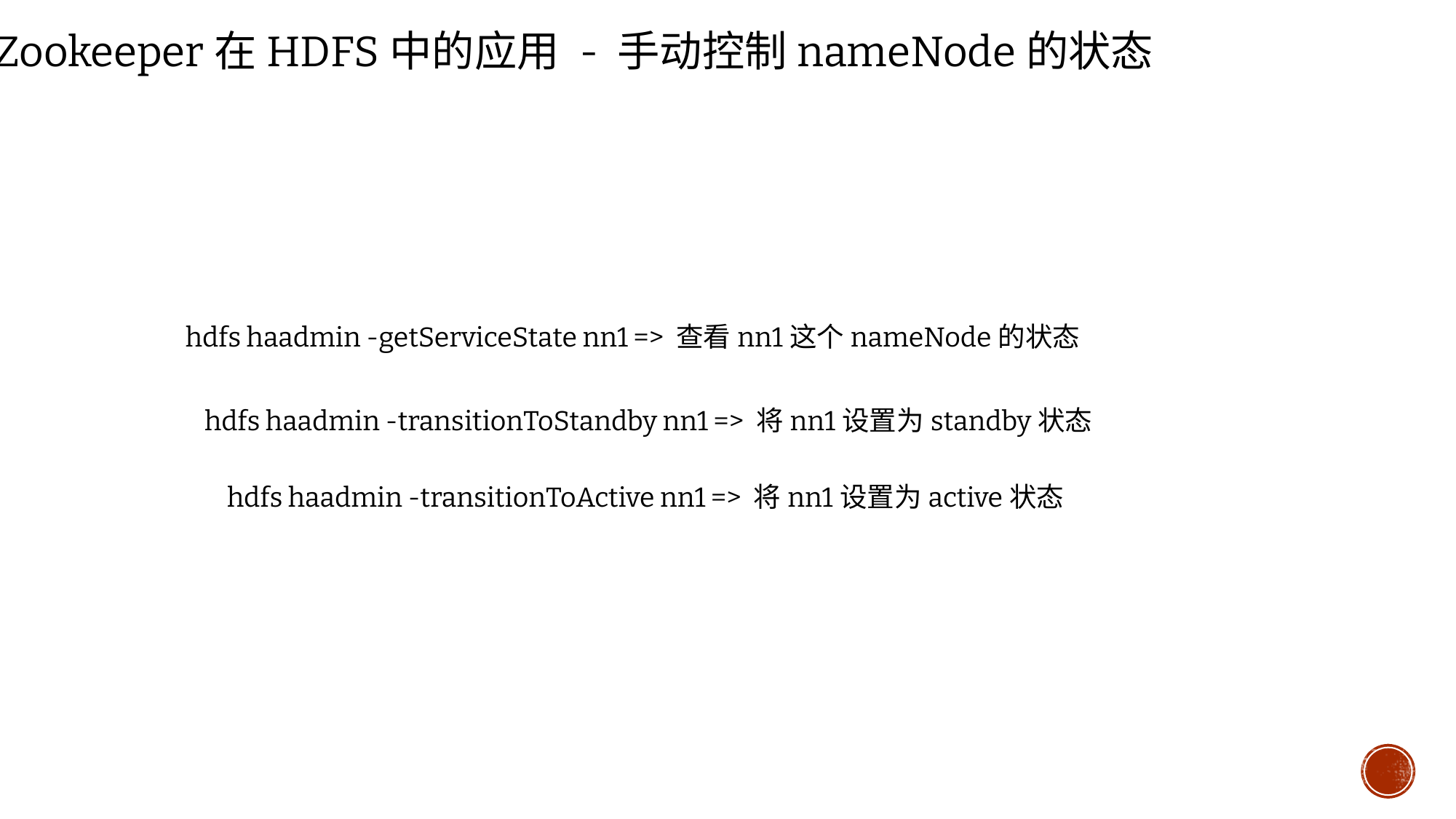

Zookeeper在HDFS中的应用 - 手动控制nameNode的状态
hdfs haadmin -getServiceState nn1 => 查看nn1这个nameNode的状态
hdfs haadmin -transitionToStandby nn1 => 将nn1设置为standby状态
hdfs haadmin -transitionToActive nn1 => 将nn1设置为active状态